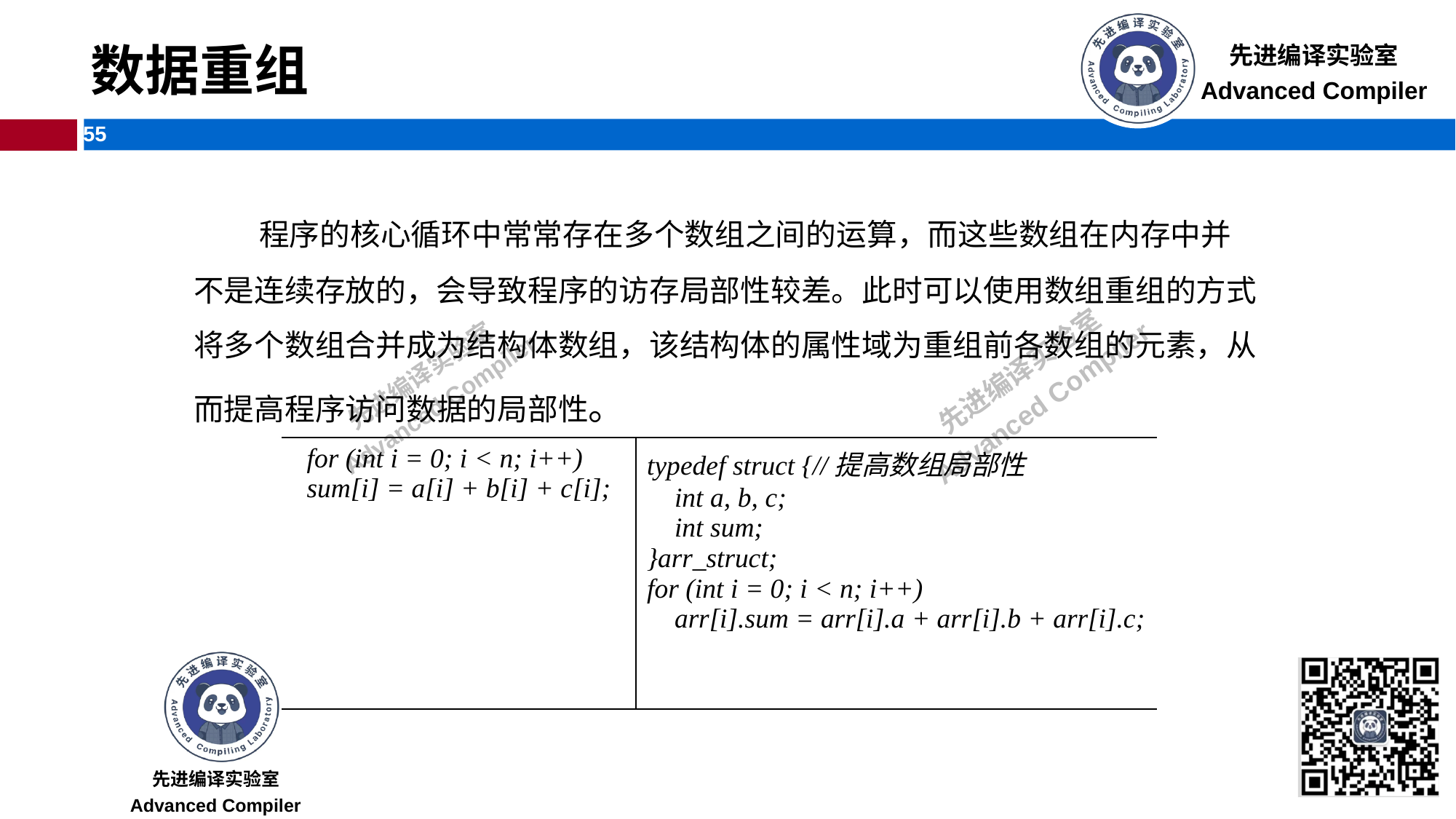

# 数据重组
      程序的核心循环中常常存在多个数组之间的运算，而这些数组在内存中并不是连续存放的，会导致程序的访存局部性较差。此时可以使用数组重组的方式将多个数组合并成为结构体数组，该结构体的属性域为重组前各数组的元素，从而提高程序访问数据的局部性。

| for (int i = 0; i < n; i++) sum[i] = a[i] + b[i] + c[i]; | typedef struct {//提高数组局部性 int a, b, c; int sum; }arr\_struct; for (int i = 0; i < n; i++) arr[i].sum = arr[i].a + arr[i].b + arr[i].c; |
| --- | --- |